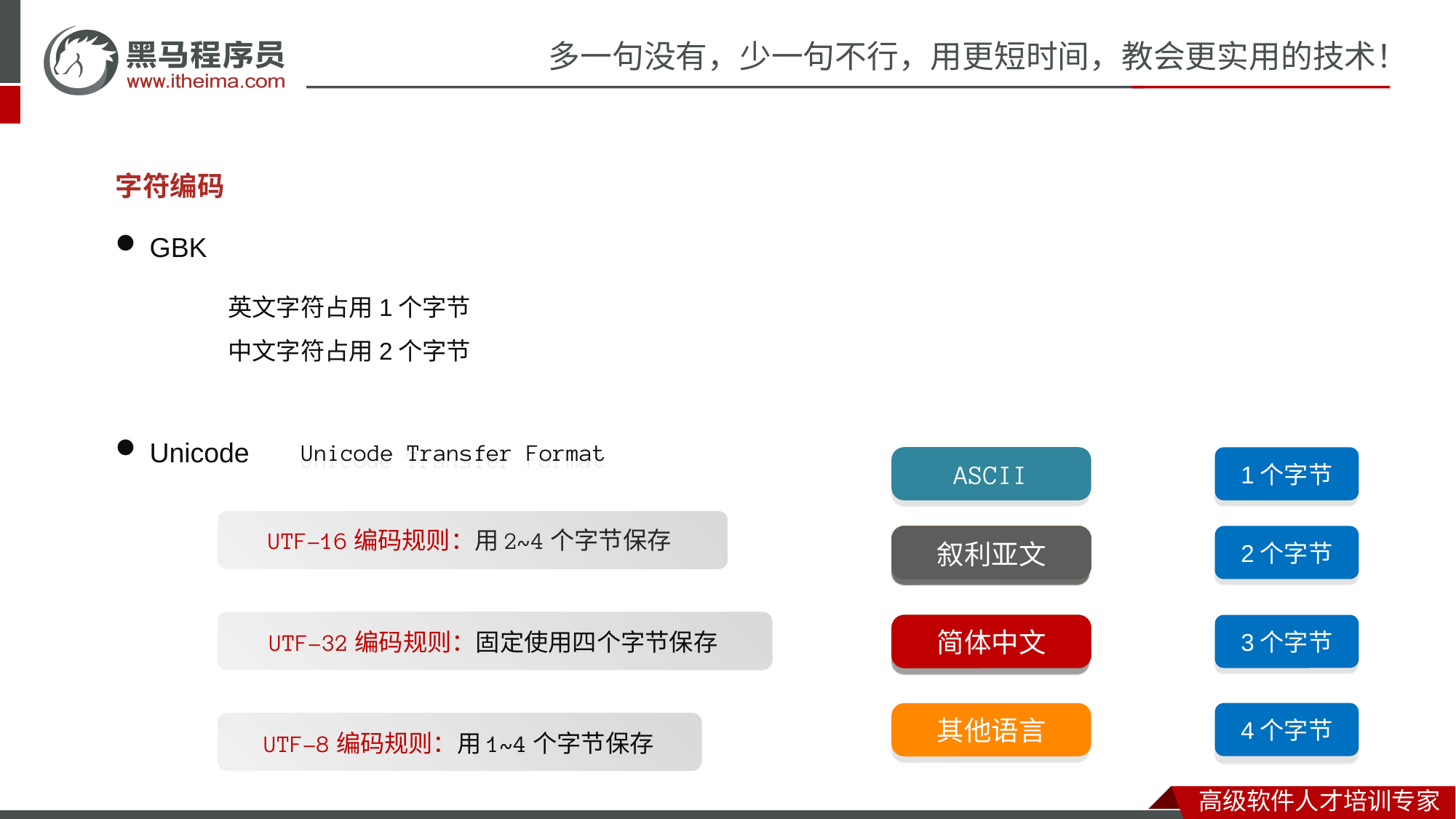

字符编码
GBK
英文字符占用1个字节
中文字符占用2个字节
Unicode Transfer Format
Unicode
ASCII
1个字节

UTF-16编码规则：用2~4个字节保存
拉丁文
希腊文
西里尔字母
亚美尼亚语
希伯来文
阿拉伯文
叙利亚文
2个字节

UTF-32编码规则：固定使用四个字节保存
中日韩文字
东南亚文字
中东文字
简体中文
3个字节
4个字节
其他语言

UTF-8编码规则：用1~4个字节保存